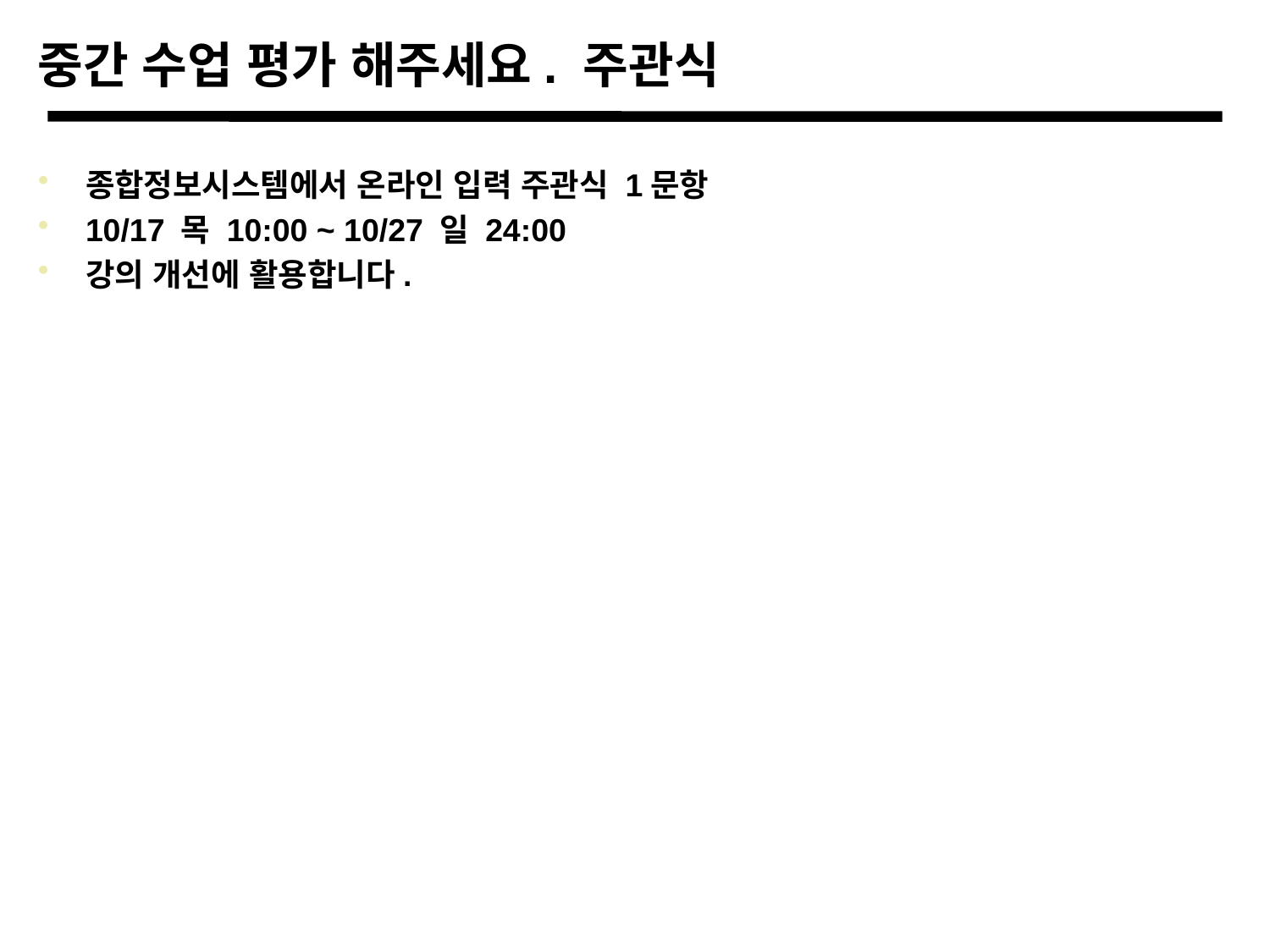

# 중간 수업 평가 해주세요. 주관식
종합정보시스템에서 온라인 입력 주관식 1문항
10/17 목 10:00 ~ 10/27 일 24:00
강의 개선에 활용합니다.